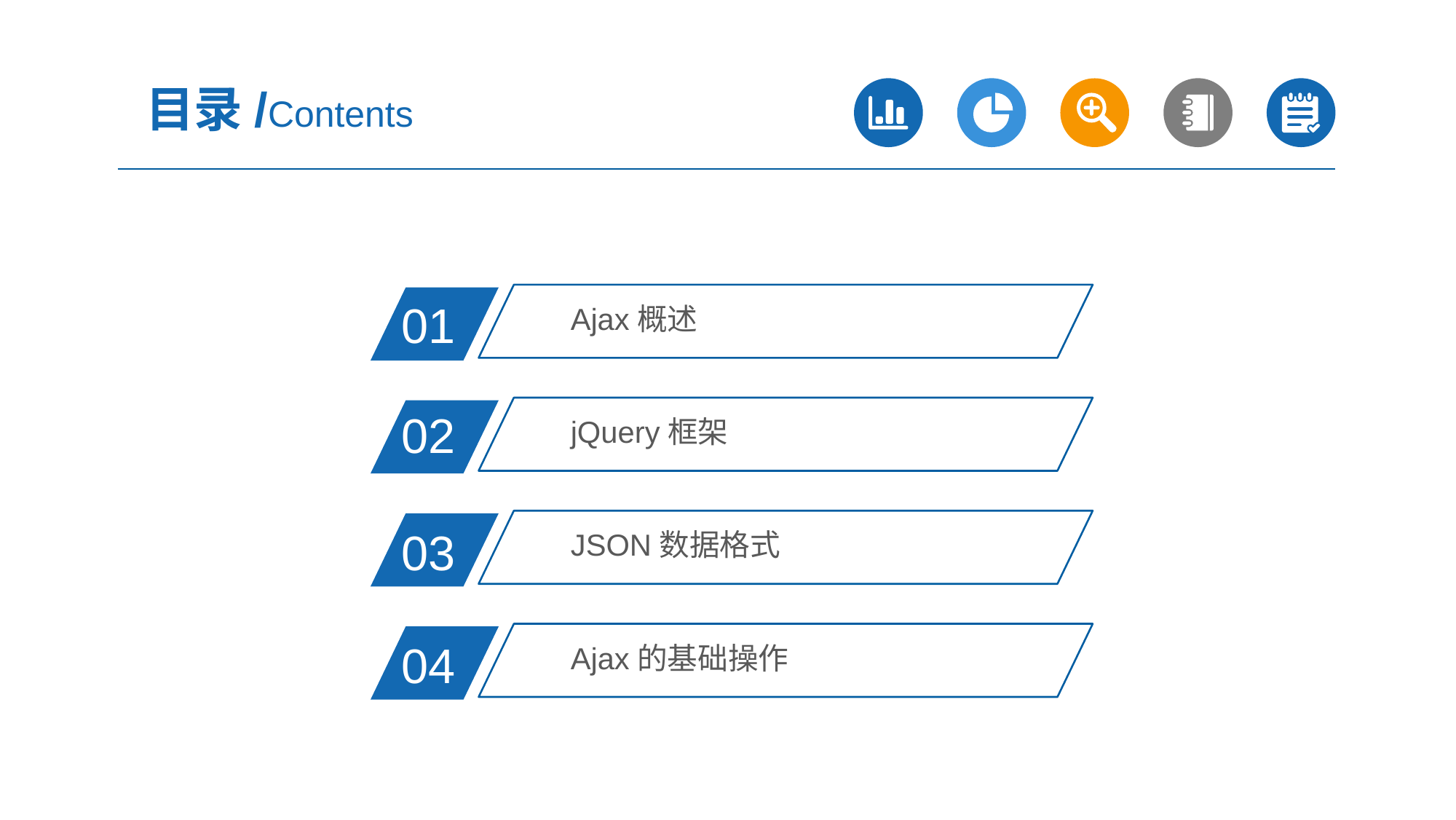

目录/Contents

Ajax概述

01

jQuery框架
02

JSON数据格式

03

Ajax的基础操作

04